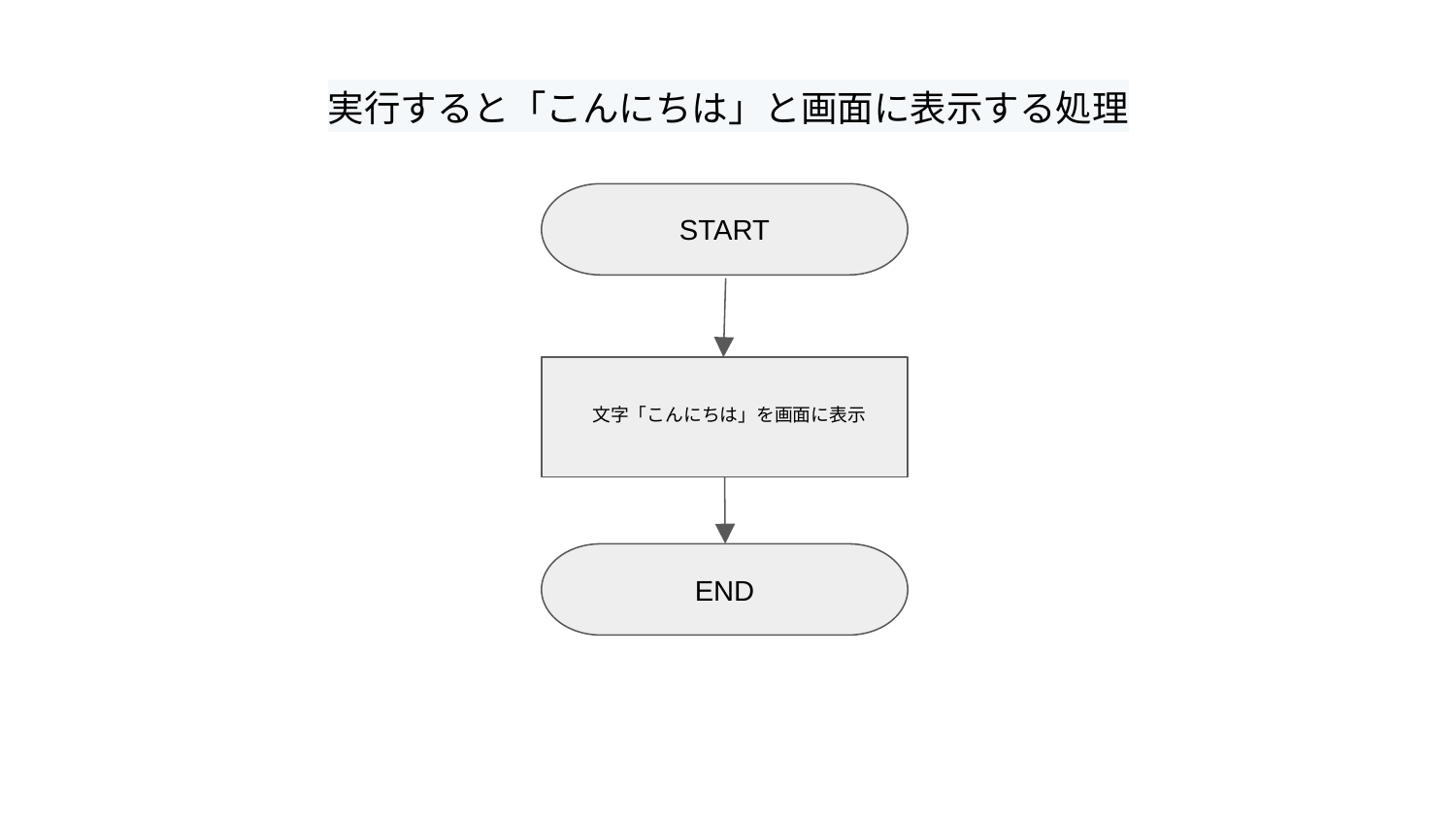

# 実行すると「こんにちは」と画面に表示する処理

START

　　文字「こんにちは」を画面に表示

END